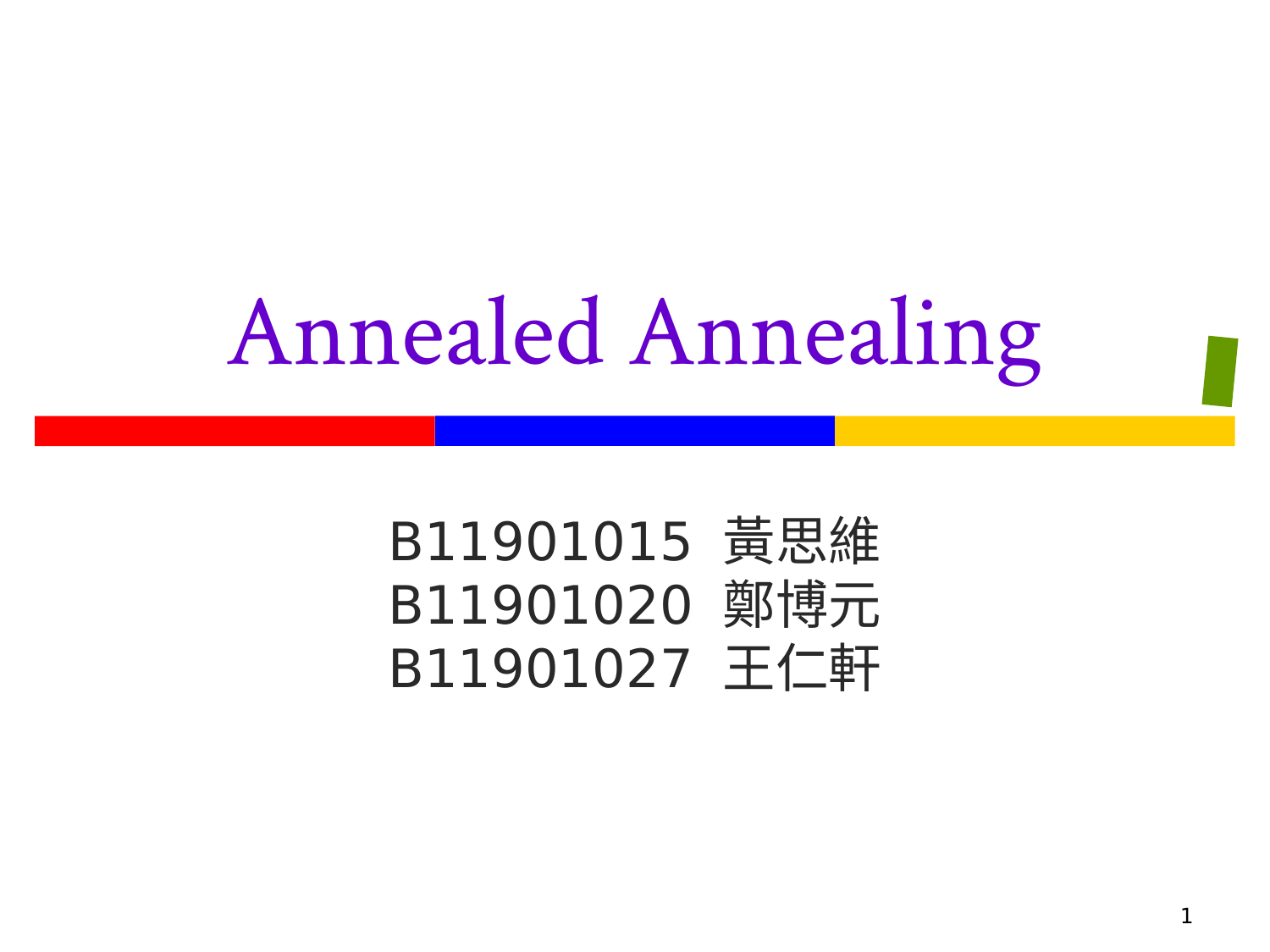

# Annealed Annealing
B11901015 黃思維
B11901020 鄭博元
B11901027 王仁軒
1